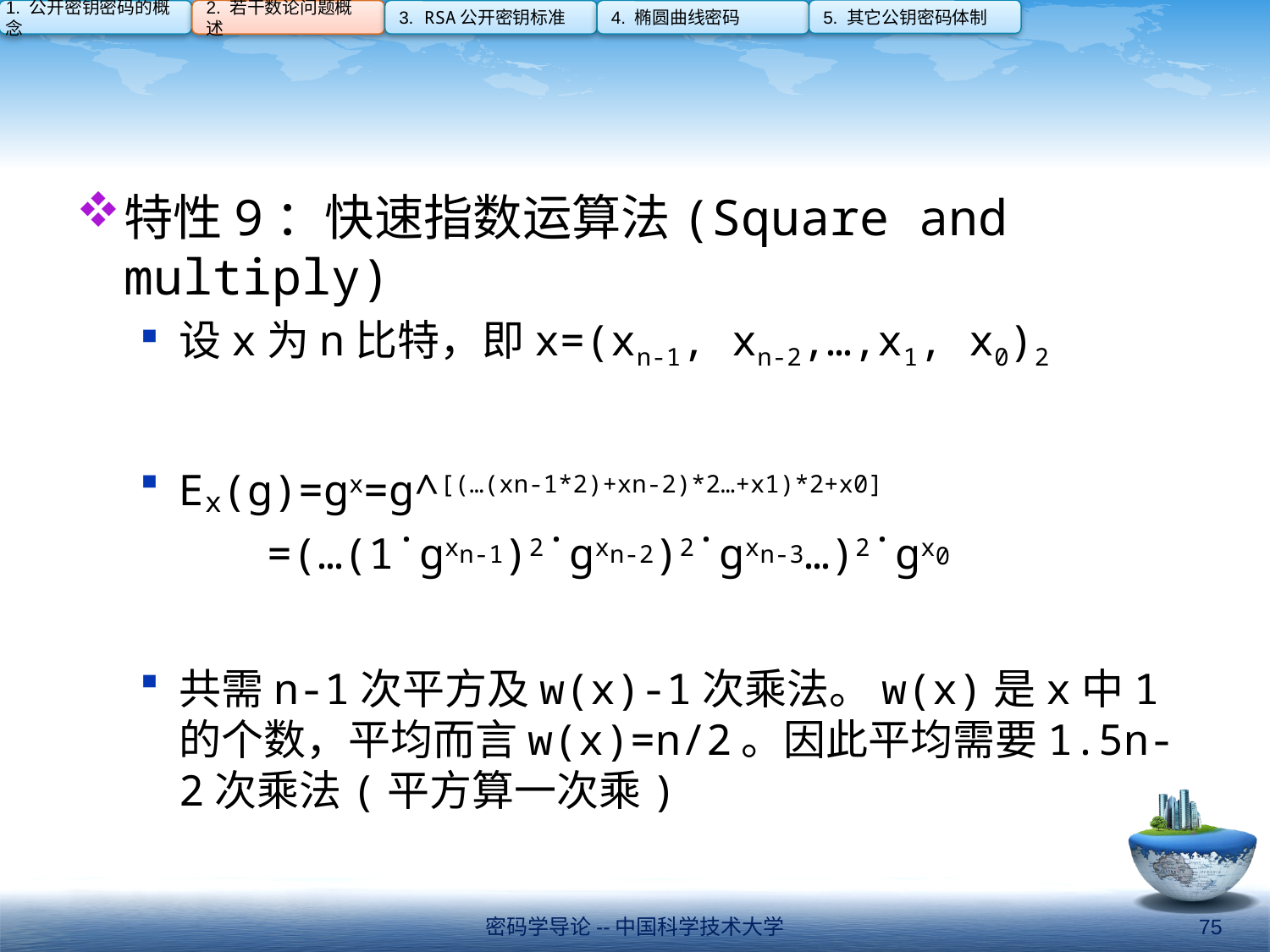

5. 其它公钥密码体制
1. 公开密钥密码的概念
2. 若干数论问题概述
3. RSA公开密钥标准
4. 椭圆曲线密码
#
特性9：快速指数运算法(Square and multiply)
设x为n比特，即x=(xn-1, xn-2,…,x1, x0)2

Ex(g)=gx=g^[(…(xn-1*2)+xn-2)*2…+x1)*2+x0]
	=(…(1˙gxn-1)2˙gxn-2)2˙gxn-3…)2˙gx0

共需n-1次平方及w(x)-1次乘法。w(x)是x中1的个数，平均而言w(x)=n/2。因此平均需要1.5n-2次乘法(平方算一次乘)

密码学导论--中国科学技术大学
75